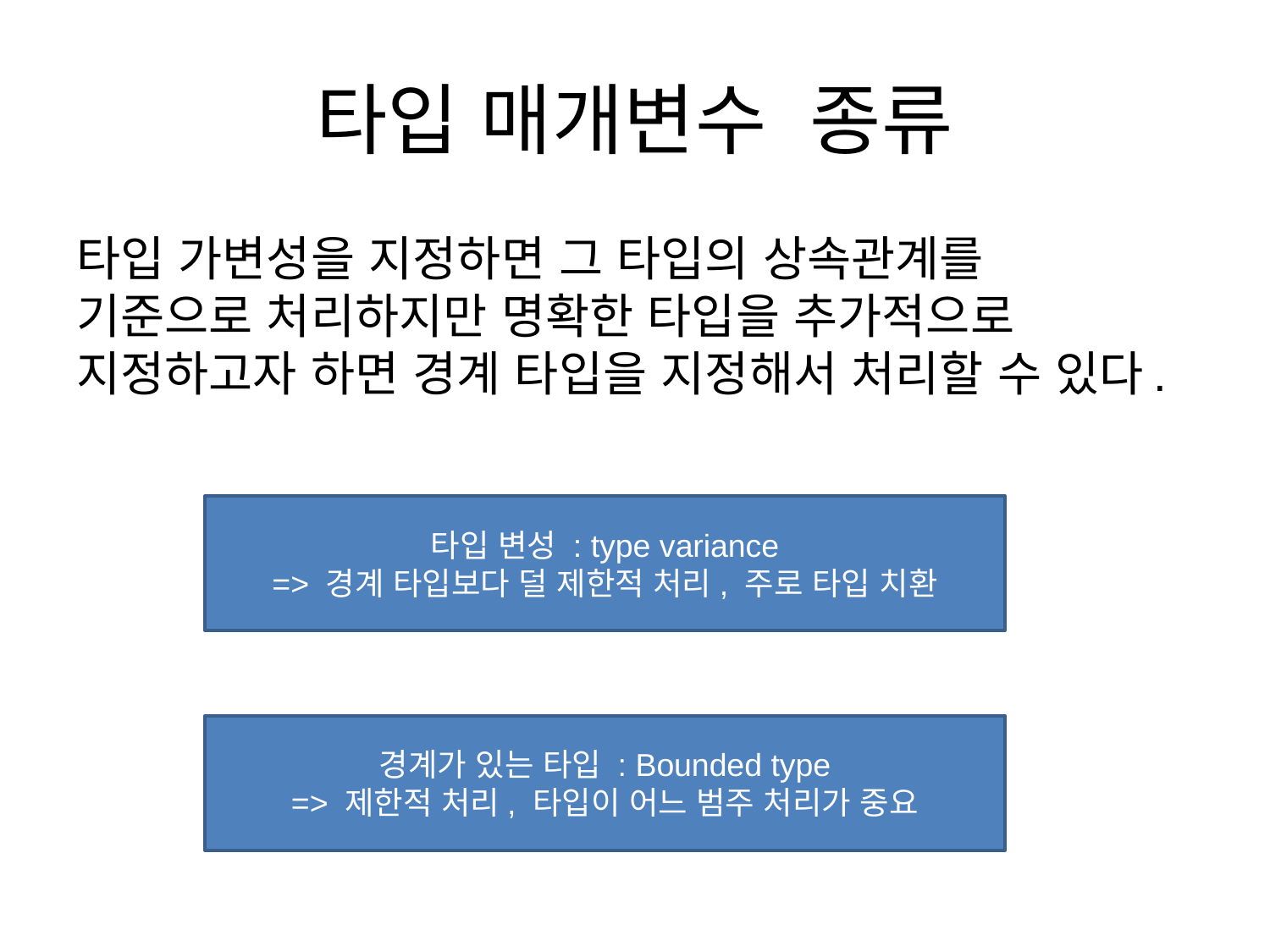

# 타입 매개변수  종류
타입 가변성을 지정하면 그 타입의 상속관계를 기준으로 처리하지만 명확한 타입을 추가적으로 지정하고자 하면 경계 타입을 지정해서 처리할 수 있다.
타입 변성 : type variance
=> 경계 타입보다 덜 제한적 처리, 주로 타입 치환
경계가 있는 타입 : Bounded type
=> 제한적 처리, 타입이 어느 범주 처리가 중요